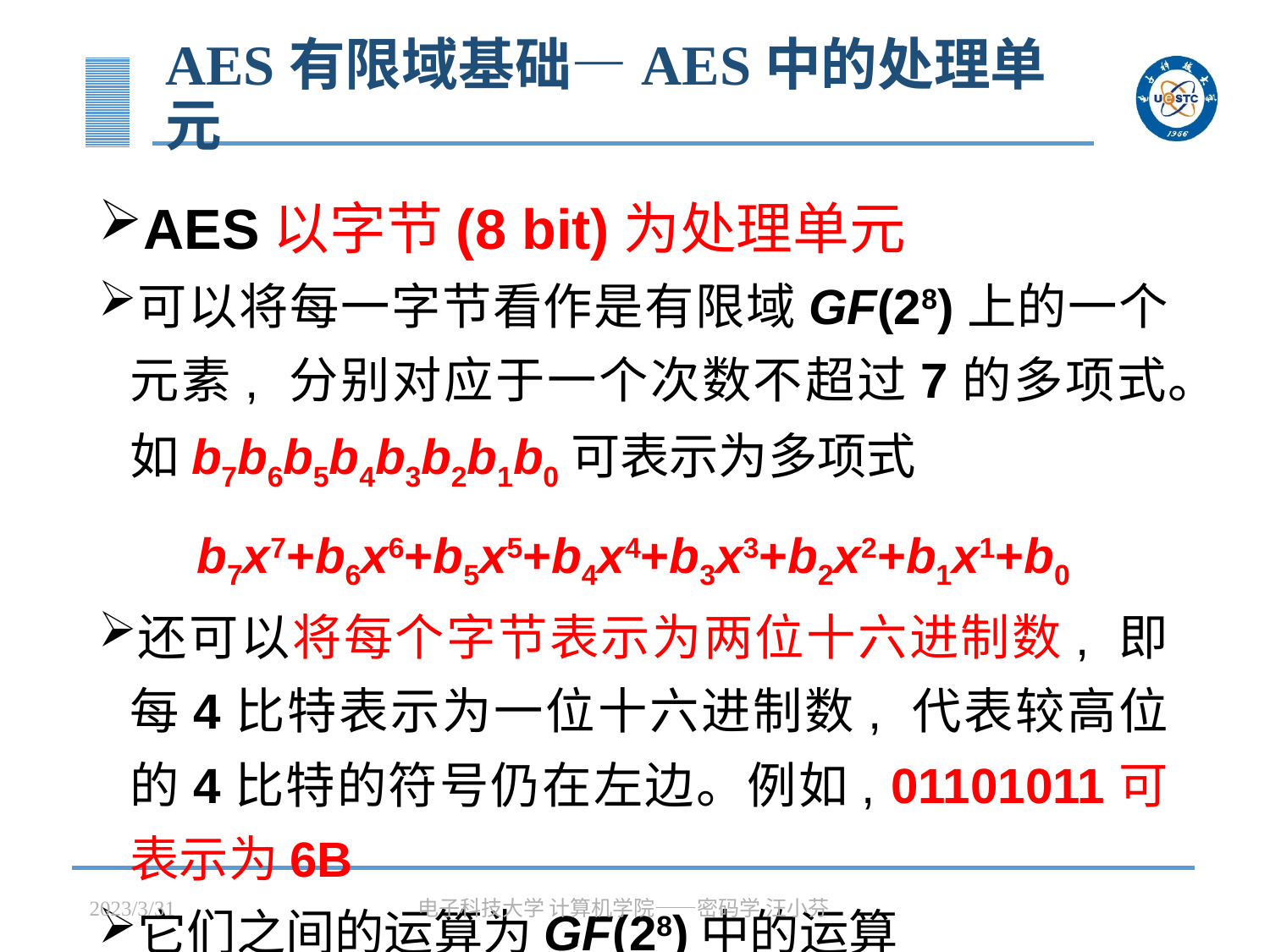

# AES有限域基础—AES中的处理单元
AES以字节(8 bit)为处理单元
可以将每一字节看作是有限域GF(28)上的一个元素, 分别对应于一个次数不超过7的多项式。如b7b6b5b4b3b2b1b0可表示为多项式
b7x7+b6x6+b5x5+b4x4+b3x3+b2x2+b1x1+b0
还可以将每个字节表示为两位十六进制数, 即每4比特表示为一位十六进制数, 代表较高位的4比特的符号仍在左边。例如, 01101011可表示为6B
它们之间的运算为GF(28)中的运算

2023/3/31
电子科技大学 计算机学院——密码学 汪小芬